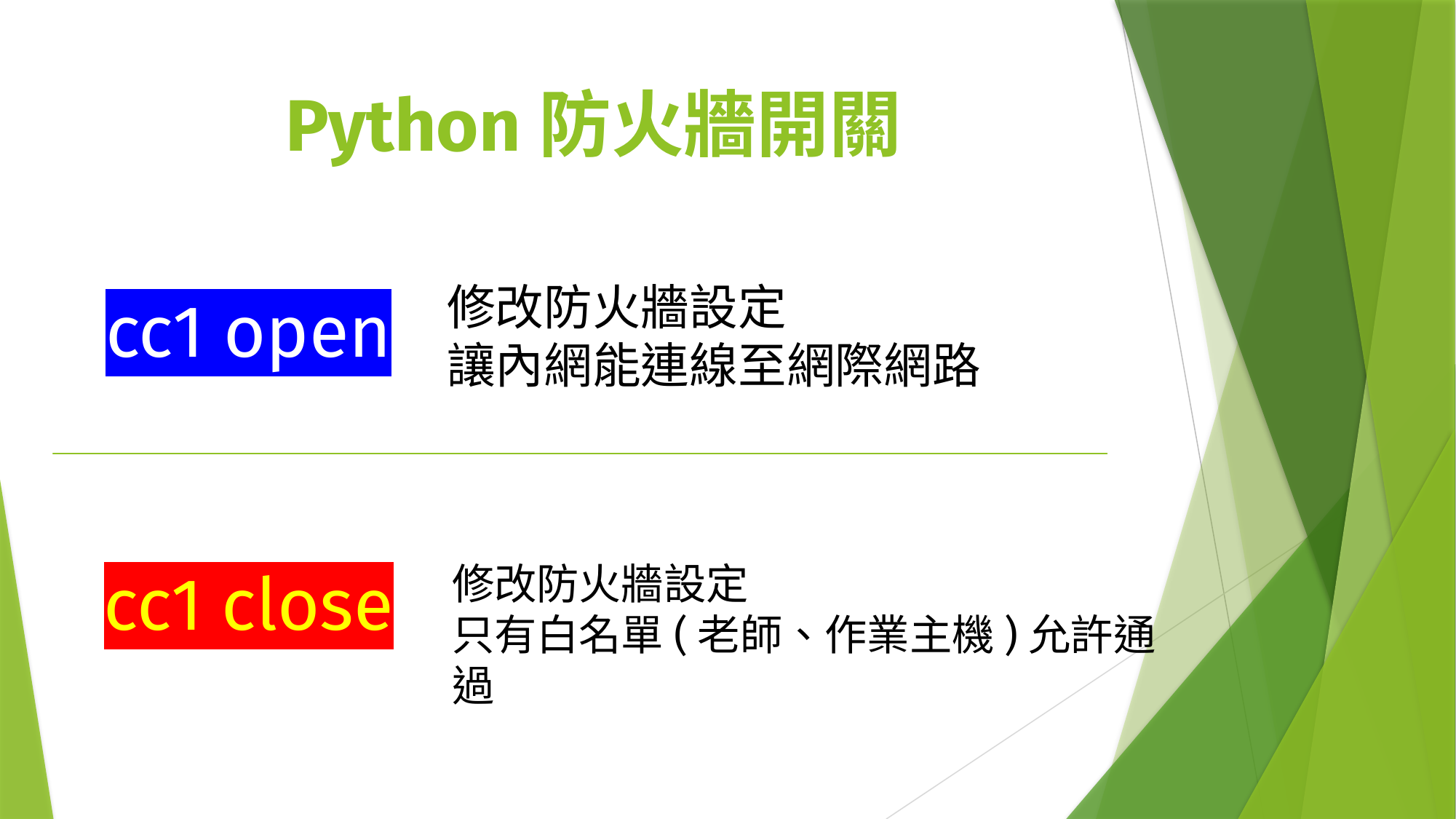

# Python防火牆開關
修改防火牆設定
讓內網能連線至網際網路
cc1 open
cc1 close
修改防火牆設定
只有白名單(老師、作業主機)允許通過